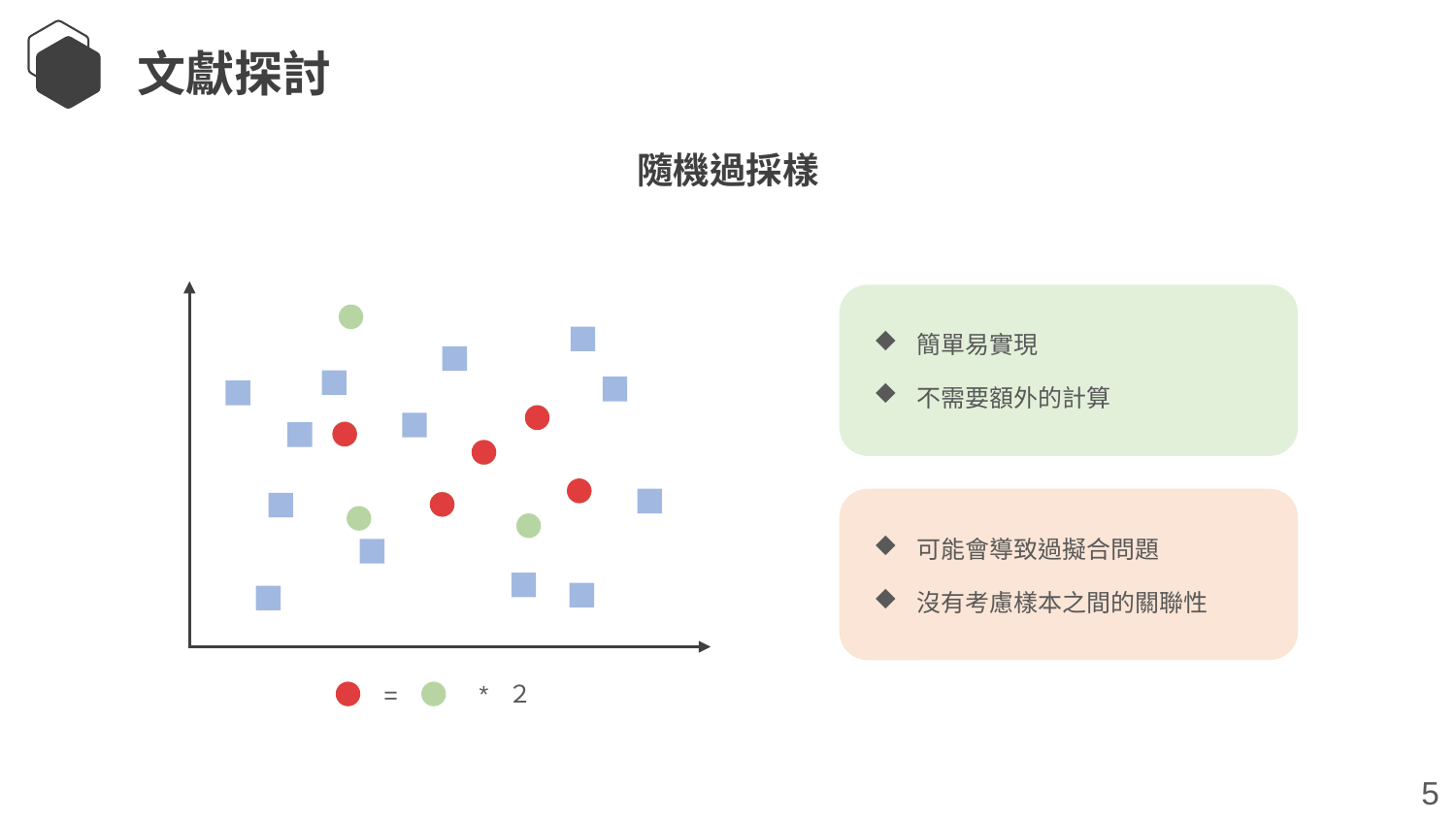

文獻探討
隨機過採樣

簡單易實現
不需要額外的計算

可能會導致過擬合問題
沒有考慮樣本之間的關聯性
*２
=

5